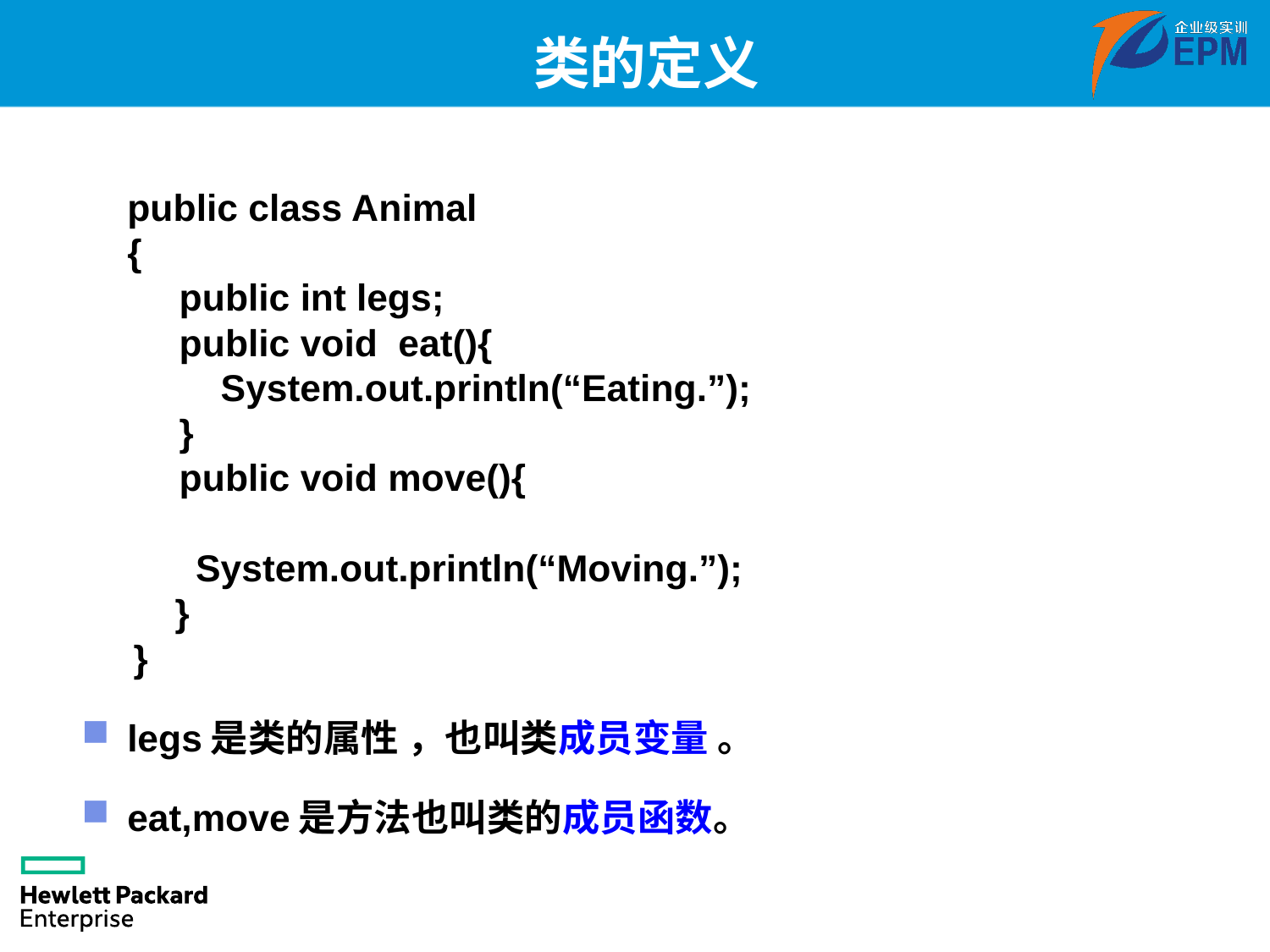

# 类的定义
	public class Animal
	{
	     public int legs;
	     public void  eat(){
	         System.out.println(“Eating.”);
	     }
	     public void move(){

           System.out.println(“Moving.”);
         }
     }
legs是类的属性 ，也叫类成员变量 。
eat,move是方法也叫类的成员函数。